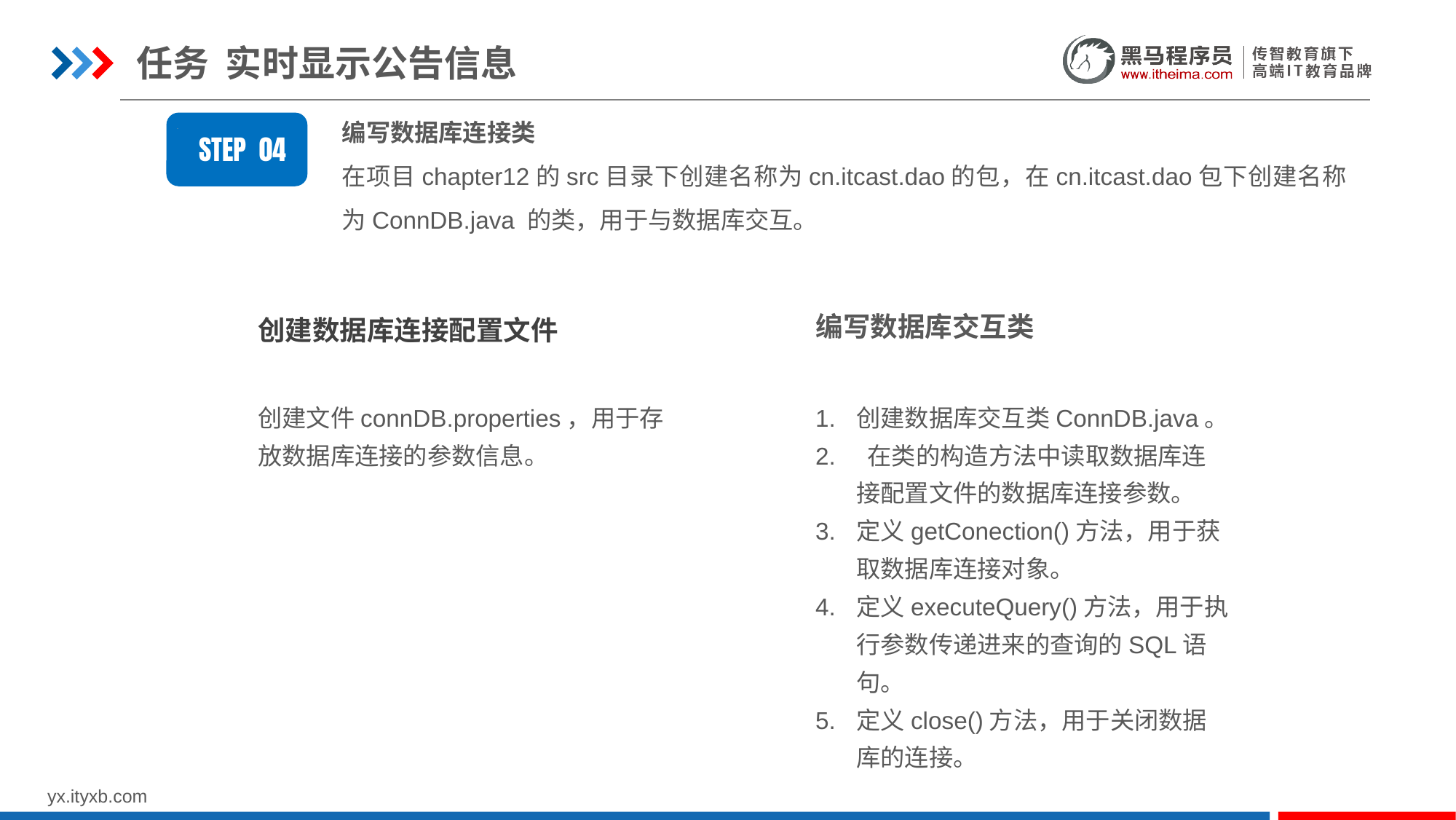

任务  实时显示公告信息
编写数据库连接类
在项目chapter12的src目录下创建名称为cn.itcast.dao的包，在cn.itcast.dao包下创建名称为ConnDB.java 的类，用于与数据库交互。

STEP  04
编写数据库交互类
创建数据库交互类ConnDB.java。
 在类的构造方法中读取数据库连接配置文件的数据库连接参数。
定义getConection()方法，用于获取数据库连接对象。
定义executeQuery()方法，用于执行参数传递进来的查询的SQL语句。
定义close()方法，用于关闭数据库的连接。
创建数据库连接配置文件
创建文件connDB.properties，用于存放数据库连接的参数信息。